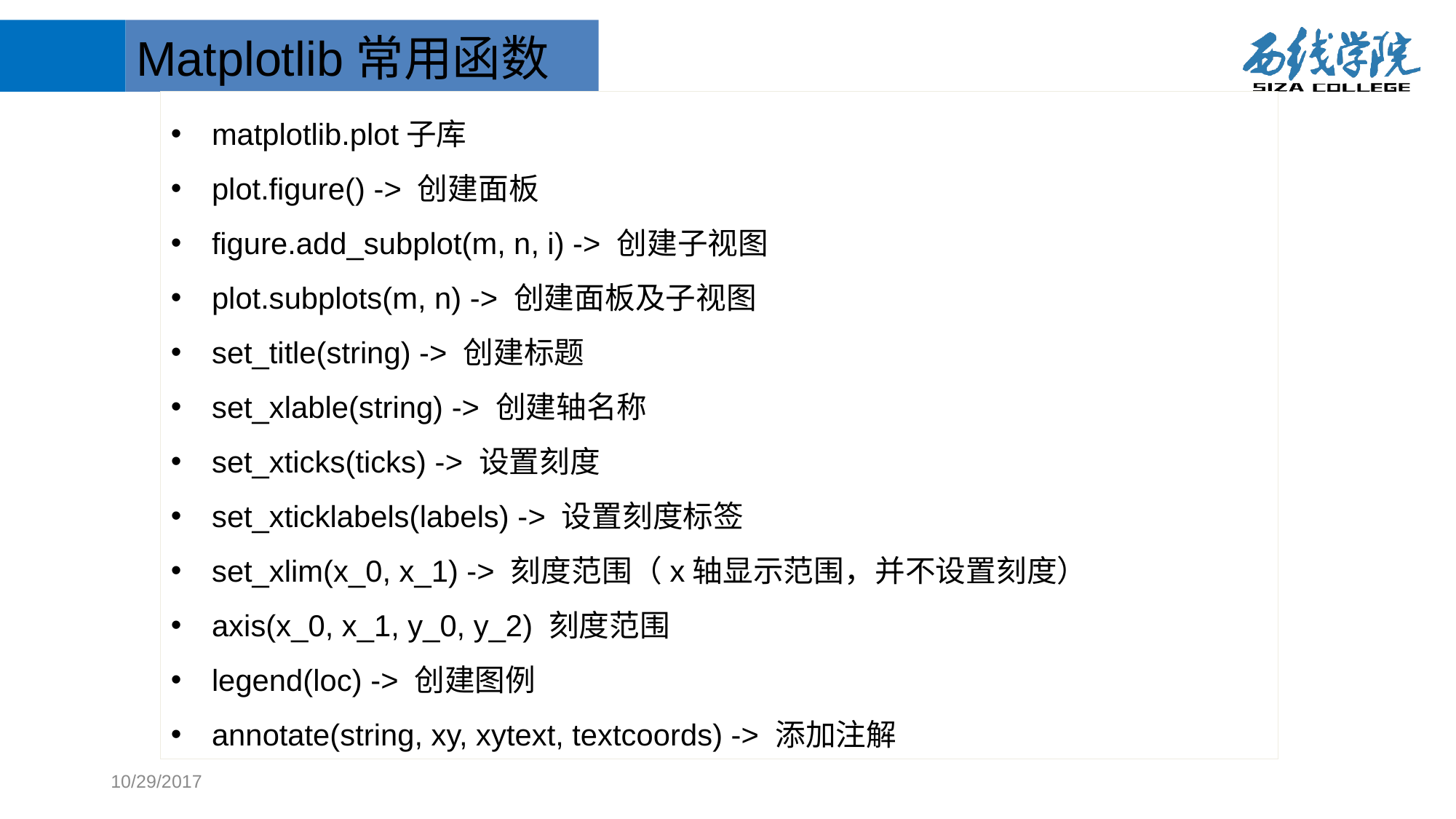

Matplotlib常用函数
matplotlib.plot子库
plot.figure() -> 创建面板
figure.add_subplot(m, n, i) -> 创建子视图
plot.subplots(m, n) -> 创建面板及子视图
set_title(string) -> 创建标题
set_xlable(string) -> 创建轴名称
set_xticks(ticks) -> 设置刻度
set_xticklabels(labels) -> 设置刻度标签
set_xlim(x_0, x_1) -> 刻度范围（x轴显示范围，并不设置刻度）
axis(x_0, x_1, y_0, y_2) 刻度范围
legend(loc) -> 创建图例
annotate(string, xy, xytext, textcoords) -> 添加注解
10/29/2017